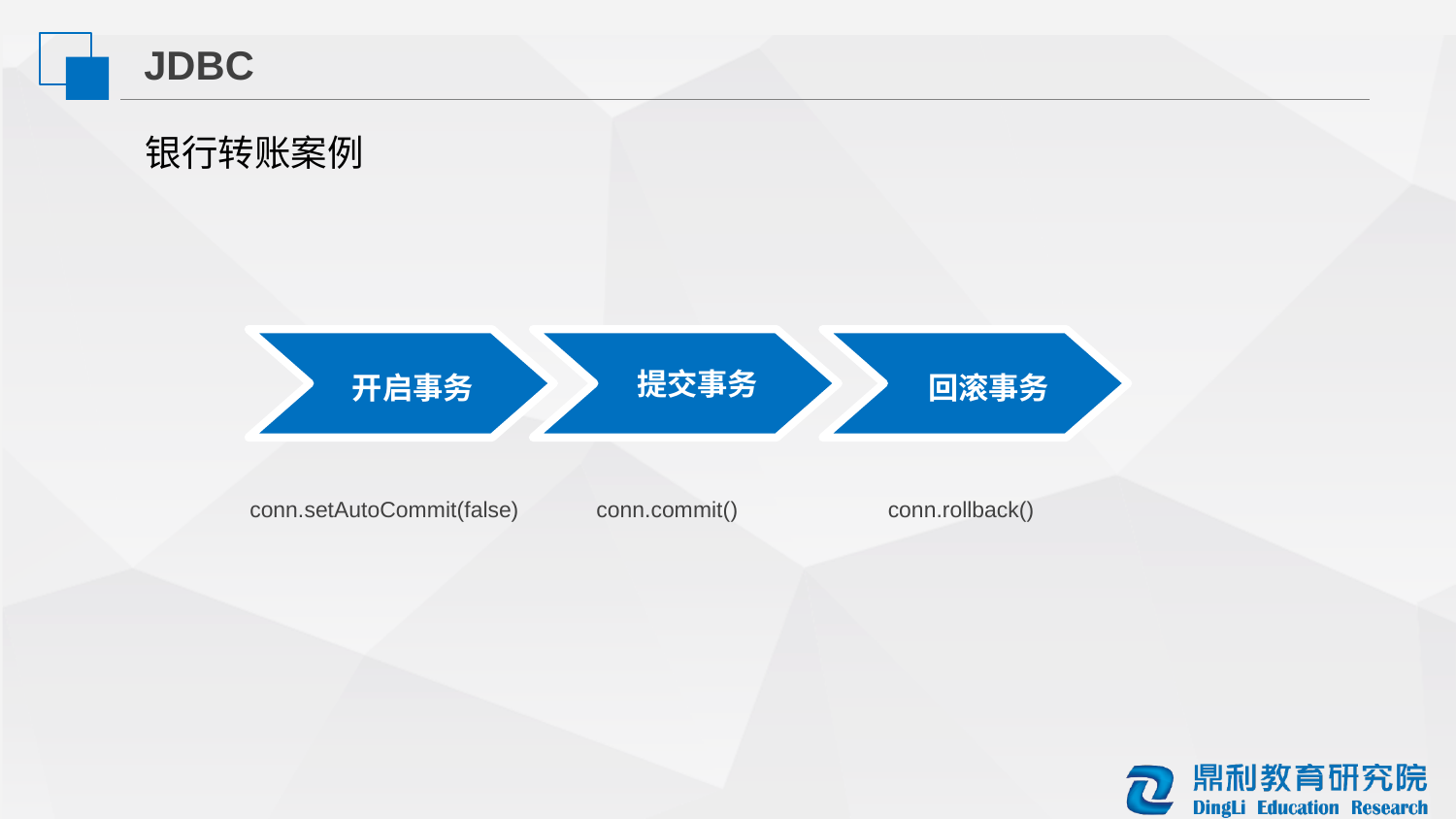

JDBC
银行转账案例

开启事务

提交事务

回滚事务
conn.setAutoCommit(false)
conn.commit()
conn.rollback()